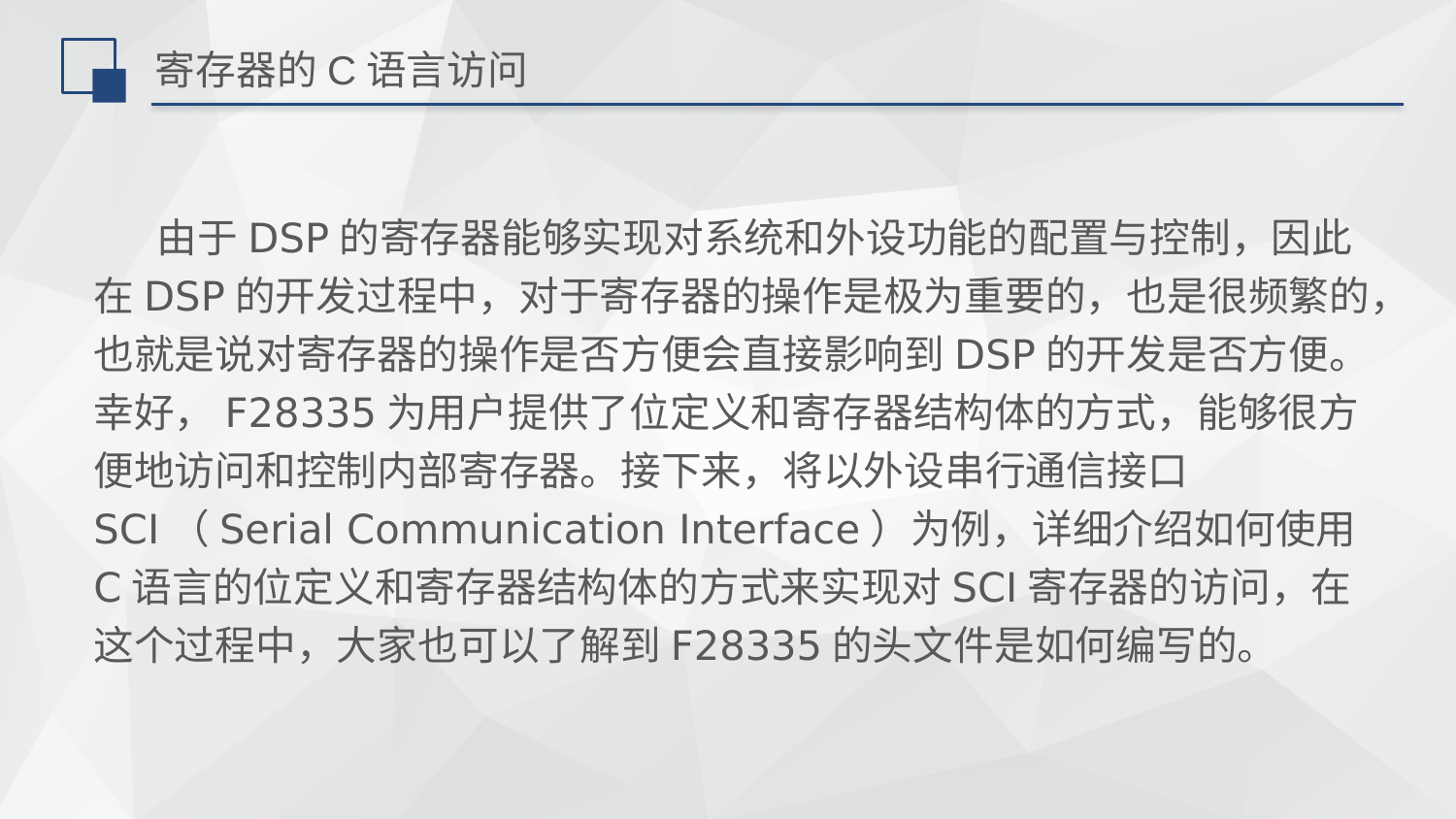

# 寄存器的C语言访问
      由于DSP的寄存器能够实现对系统和外设功能的配置与控制，因此在DSP的开发过程中，对于寄存器的操作是极为重要的，也是很频繁的，也就是说对寄存器的操作是否方便会直接影响到DSP的开发是否方便。幸好，F28335为用户提供了位定义和寄存器结构体的方式，能够很方便地访问和控制内部寄存器。接下来，将以外设串行通信接口SCI（Serial Communication Interface）为例，详细介绍如何使用C语言的位定义和寄存器结构体的方式来实现对SCI寄存器的访问，在这个过程中，大家也可以了解到F28335的头文件是如何编写的。